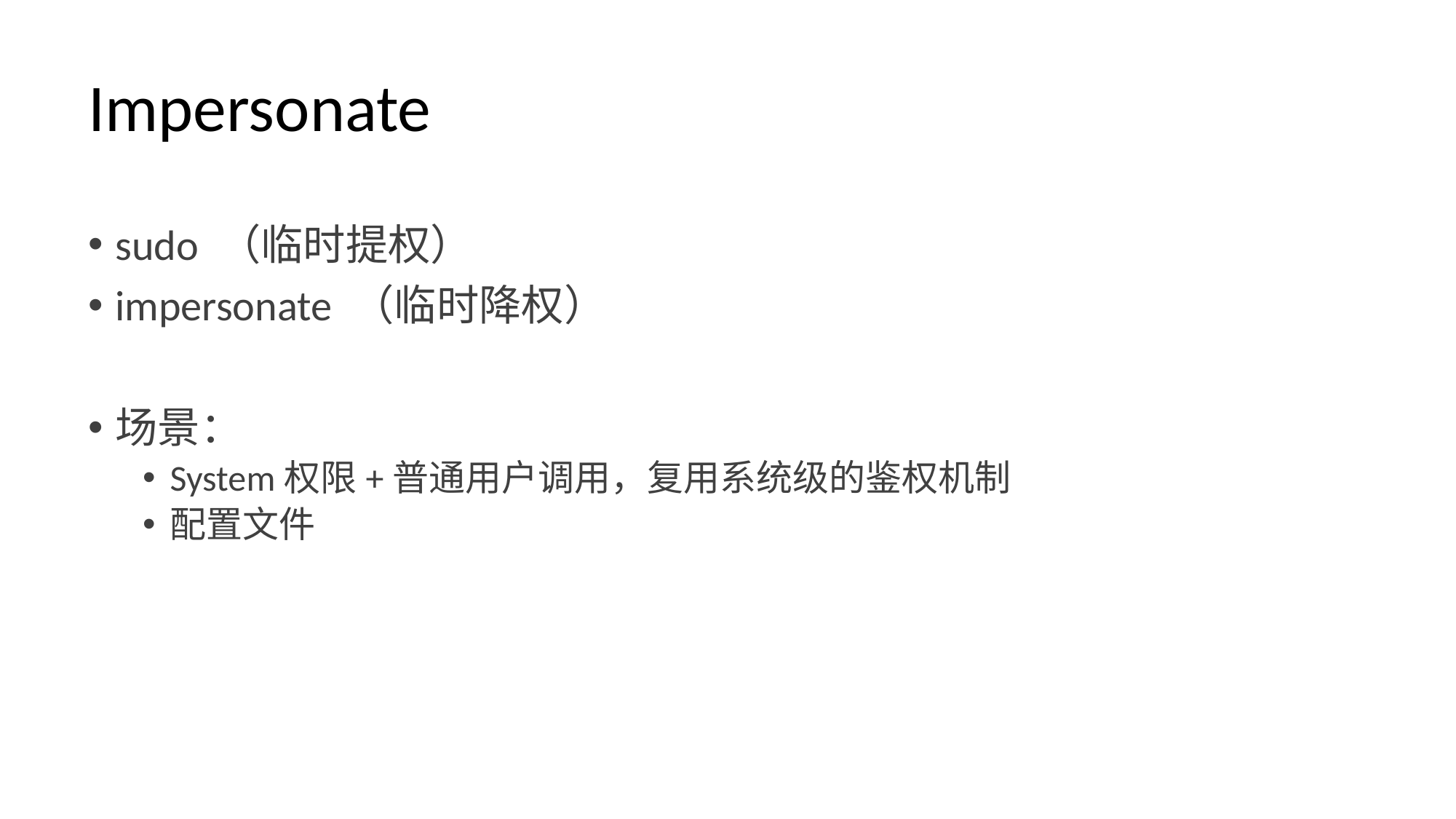

# Impersonate
sudo （临时提权）
impersonate （临时降权）

场景：
System权限+普通用户调用，复用系统级的鉴权机制
配置文件